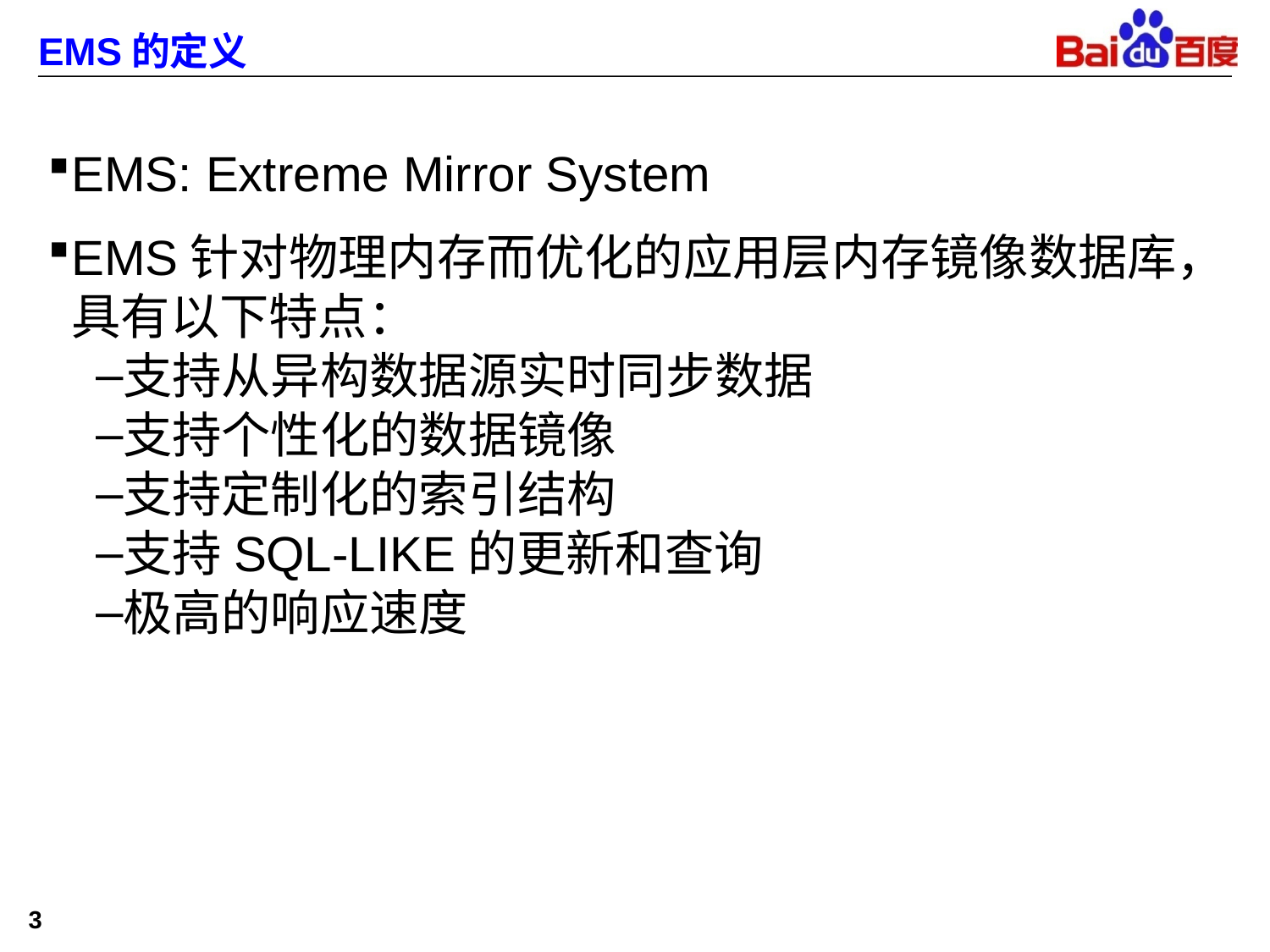

# EMS的定义
EMS: Extreme Mirror System
EMS针对物理内存而优化的应用层内存镜像数据库，具有以下特点：
支持从异构数据源实时同步数据
支持个性化的数据镜像
支持定制化的索引结构
支持SQL-LIKE的更新和查询
极高的响应速度